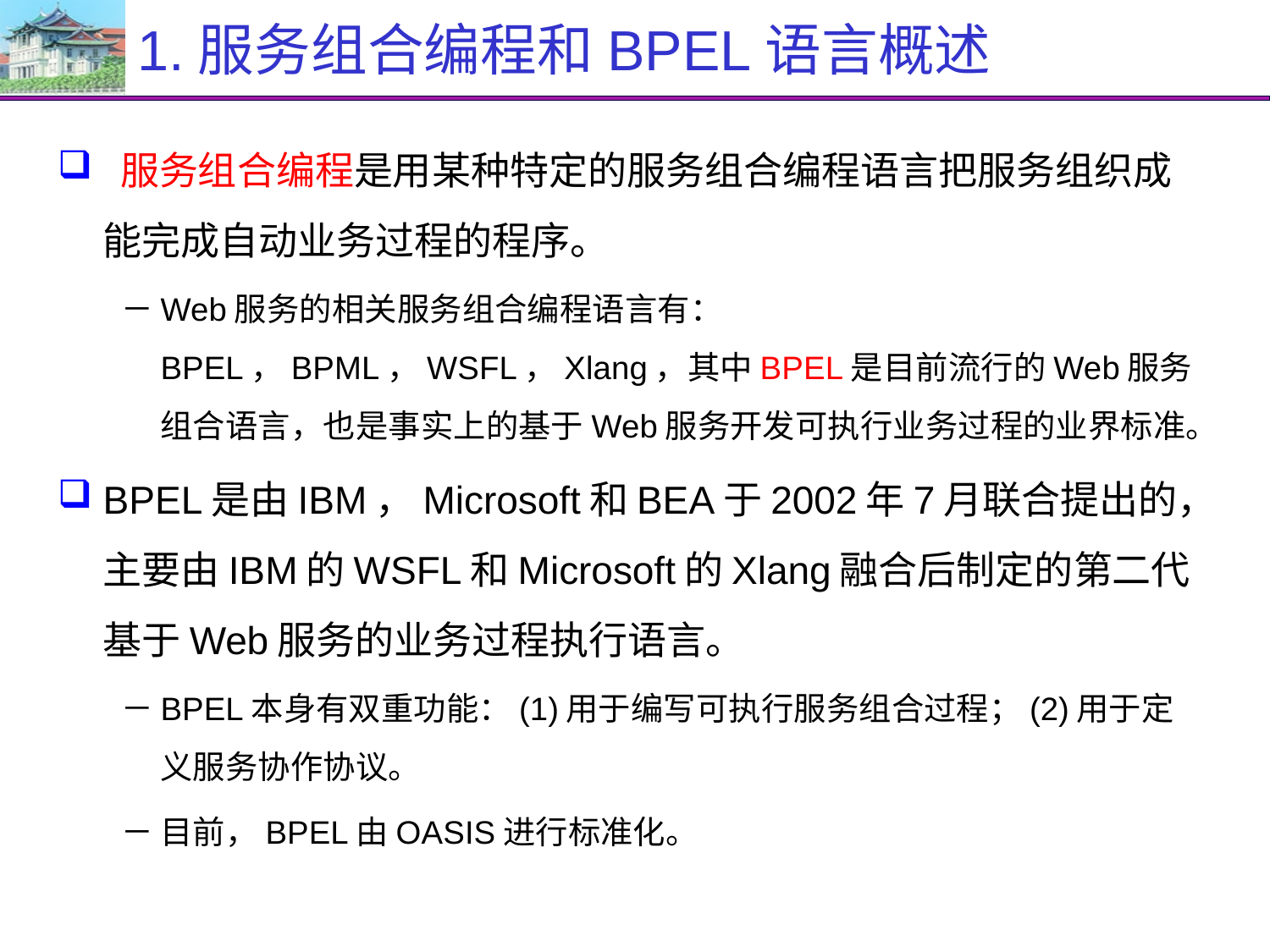

# 1.服务组合编程和BPEL语言概述
 服务组合编程是用某种特定的服务组合编程语言把服务组织成能完成自动业务过程的程序。
Web服务的相关服务组合编程语言有：BPEL，BPML，WSFL，Xlang，其中BPEL是目前流行的Web服务组合语言，也是事实上的基于Web服务开发可执行业务过程的业界标准。
BPEL是由IBM，Microsoft和BEA于2002年7月联合提出的，主要由IBM的WSFL和Microsoft的Xlang融合后制定的第二代基于Web服务的业务过程执行语言。
BPEL本身有双重功能：(1)用于编写可执行服务组合过程；(2)用于定义服务协作协议。
目前，BPEL由OASIS进行标准化。